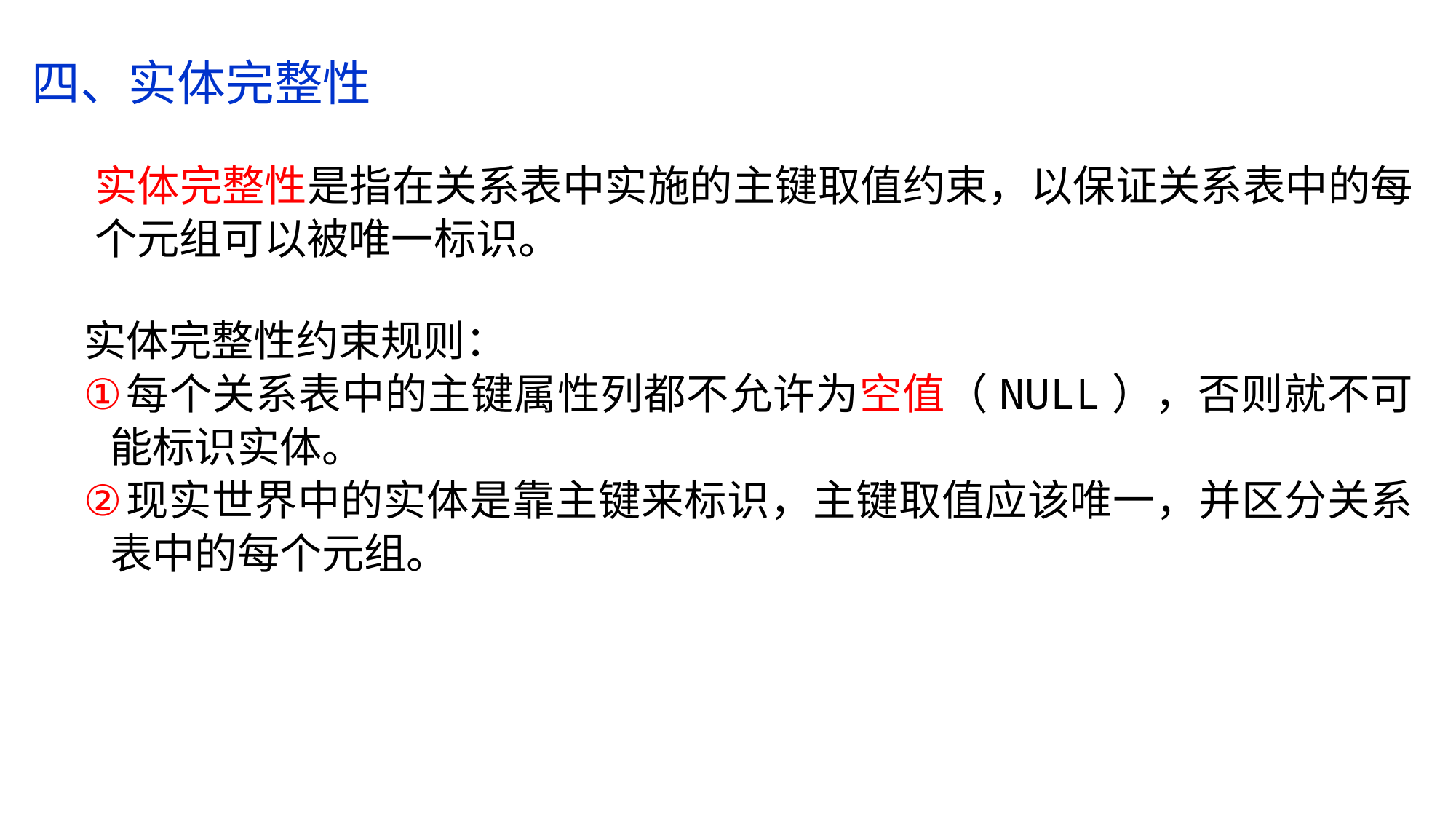

四、实体完整性
实体完整性是指在关系表中实施的主键取值约束，以保证关系表中的每个元组可以被唯一标识。
实体完整性约束规则：
每个关系表中的主键属性列都不允许为空值（NULL），否则就不可能标识实体。
现实世界中的实体是靠主键来标识，主键取值应该唯一，并区分关系表中的每个元组。